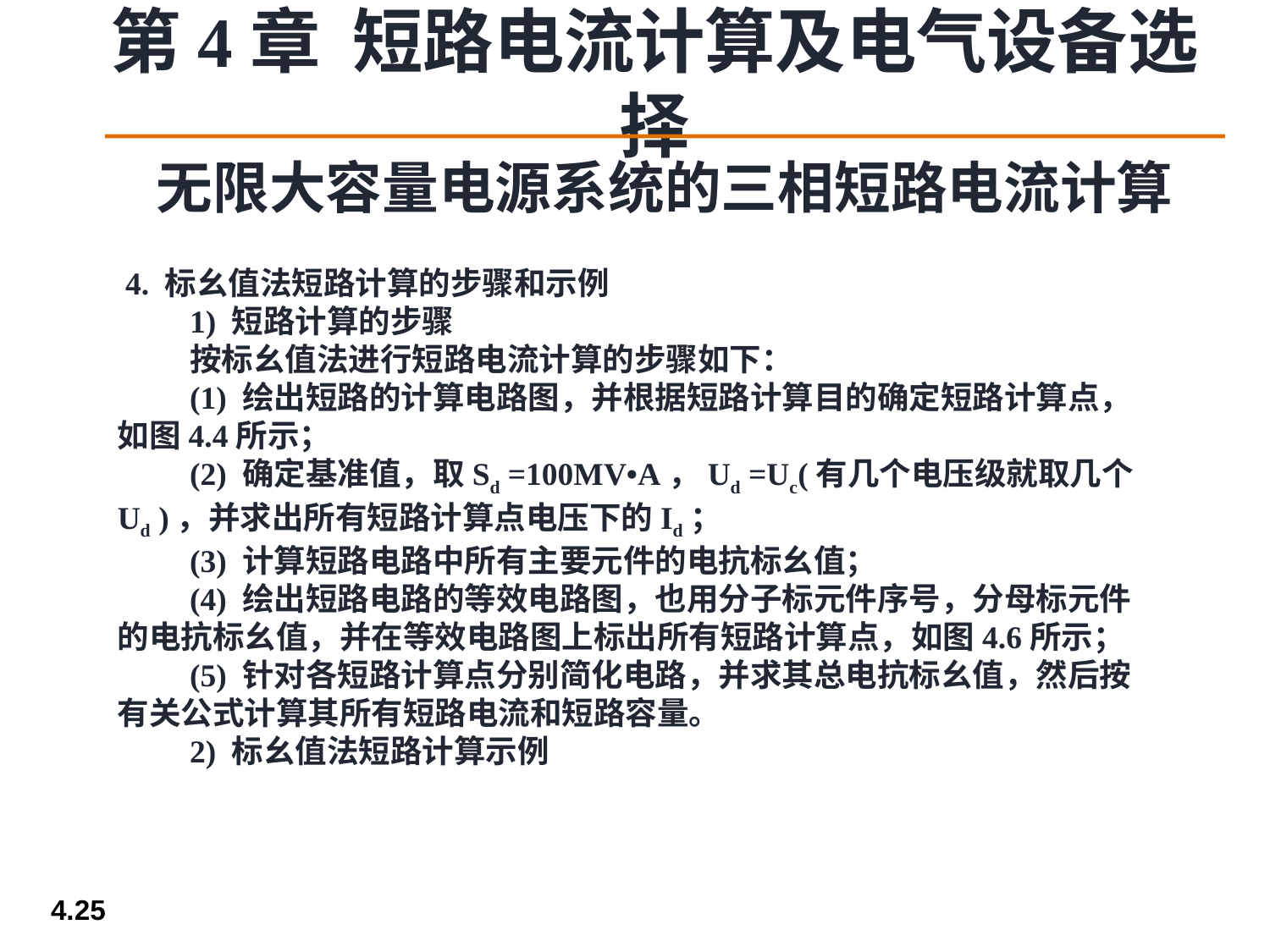

无限大容量电源系统的三相短路电流计算
 4. 标幺值法短路计算的步骤和示例
         1) 短路计算的步骤
         按标幺值法进行短路电流计算的步骤如下：
         (1) 绘出短路的计算电路图，并根据短路计算目的确定短路计算点，如图4.4所示；
         (2) 确定基准值，取Sd =100MV•A，Ud =Uc(有几个电压级就取几个Ud )，并求出所有短路计算点电压下的Id；
         (3) 计算短路电路中所有主要元件的电抗标幺值；
         (4) 绘出短路电路的等效电路图，也用分子标元件序号，分母标元件的电抗标幺值，并在等效电路图上标出所有短路计算点，如图4.6所示；
         (5) 针对各短路计算点分别简化电路，并求其总电抗标幺值，然后按有关公式计算其所有短路电流和短路容量。
         2) 标幺值法短路计算示例